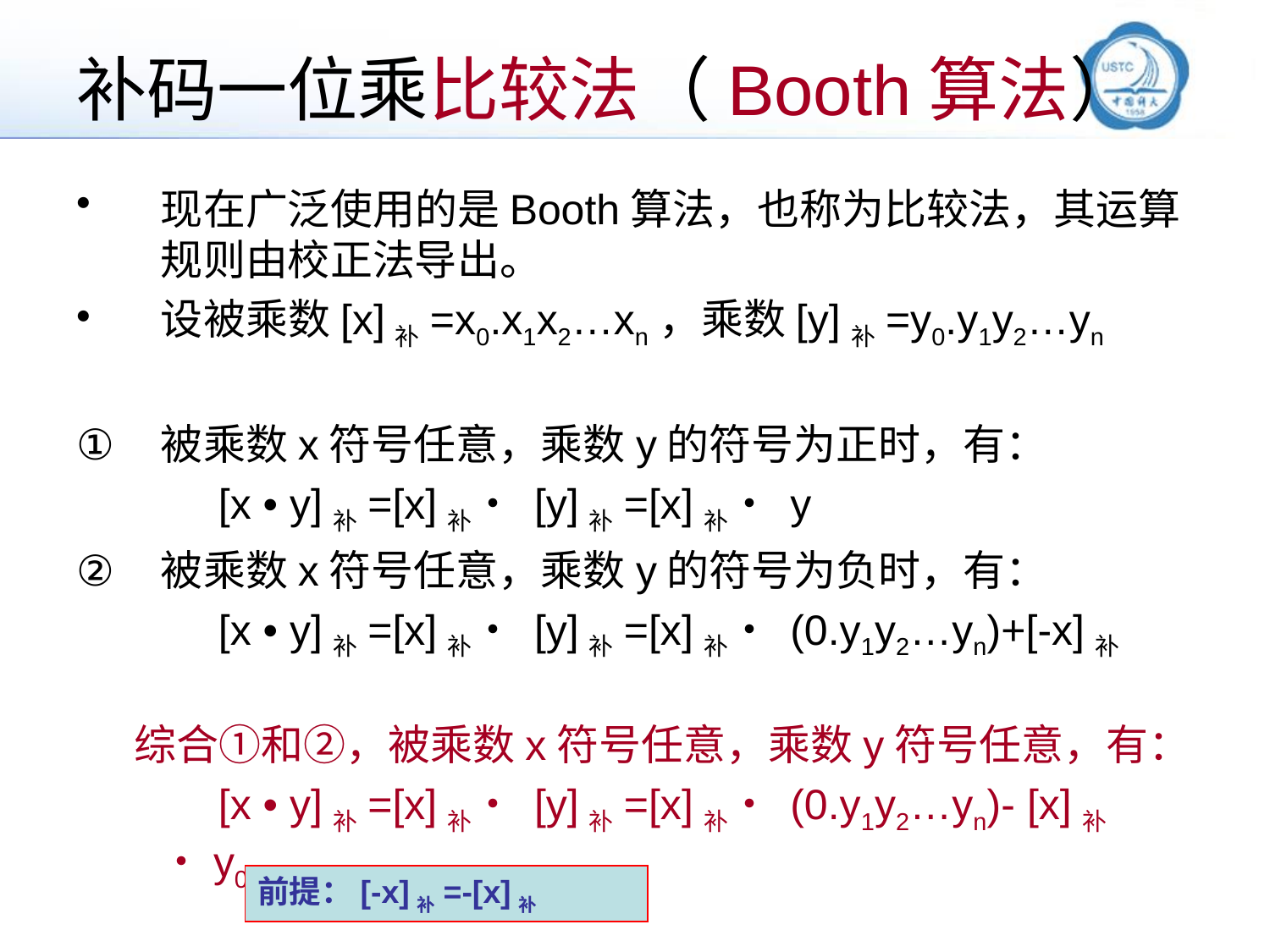

# 补码一位乘比较法（Booth算法）
现在广泛使用的是Booth算法，也称为比较法，其运算规则由校正法导出。
设被乘数[x]补=x0.x1x2…xn，乘数[y]补=y0.y1y2…yn

被乘数x符号任意，乘数y的符号为正时，有：
            [x • y]补=[x]补• [y]补=[x]补• y
被乘数x符号任意，乘数y的符号为负时，有：
            [x • y]补=[x]补• [y]补=[x]补• (0.y1y2…yn)+[-x]补

     综合①和②，被乘数x符号任意，乘数y符号任意，有：
            [x • y]补=[x]补• [y]补=[x]补• (0.y1y2…yn)- [x]补•y0
前提：[-x]补=-[x]补